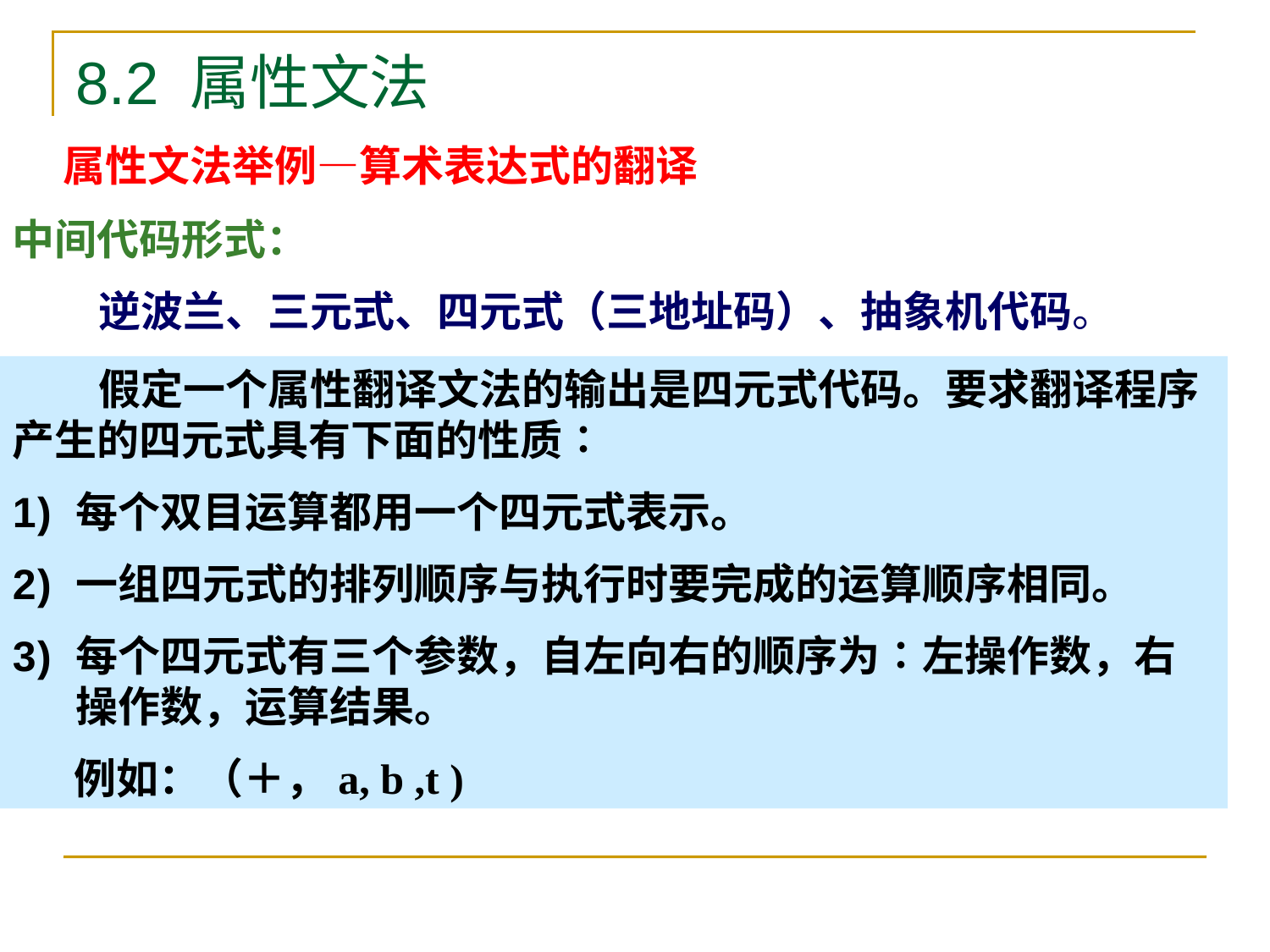

8.2 属性文法
# 属性文法举例—算术表达式的翻译
中间代码形式：
        逆波兰、三元式、四元式（三地址码）、抽象机代码。
        假定一个属性翻译文法的输出是四元式代码。要求翻译程序产生的四元式具有下面的性质∶
每个双目运算都用一个四元式表示。
一组四元式的排列顺序与执行时要完成的运算顺序相同。
每个四元式有三个参数，自左向右的顺序为∶左操作数，右操作数，运算结果。
　  例如：（＋，a, b ,t )
38